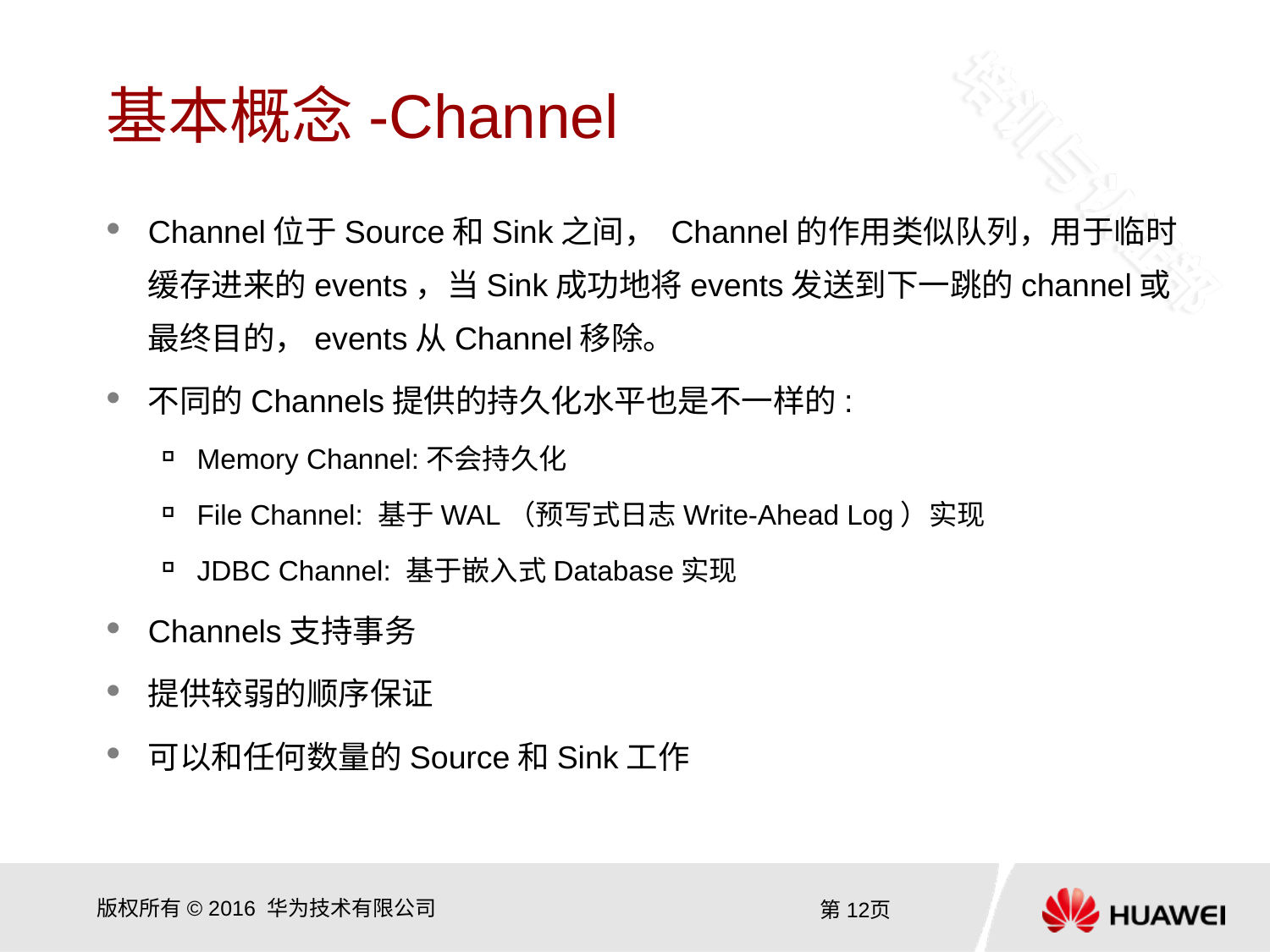

# 基本概念-Channel
Channel位于Source和Sink之间， Channel的作用类似队列，用于临时缓存进来的events，当Sink成功地将events发送到下一跳的channel或最终目的，events从Channel移除。
不同的Channels提供的持久化水平也是不一样的:
Memory Channel:不会持久化
File Channel: 基于WAL（预写式日志Write-Ahead Log）实现
JDBC Channel: 基于嵌入式Database实现
Channels支持事务
提供较弱的顺序保证
可以和任何数量的Source和Sink工作